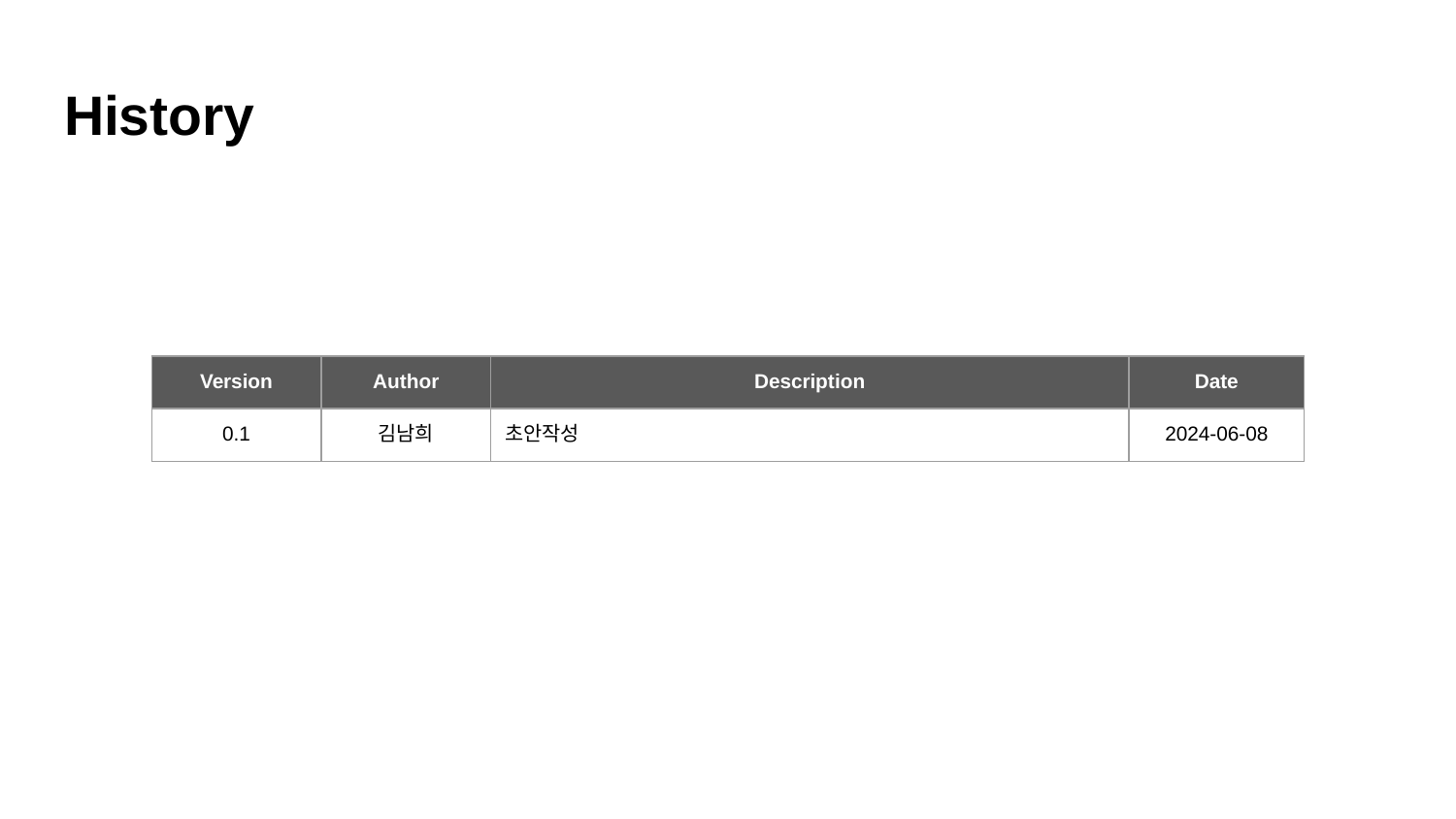

# History
| Version | Author | Description | Date |
| --- | --- | --- | --- |
| 0.1 | 김남희 | 초안작성 | 2024-06-08 |